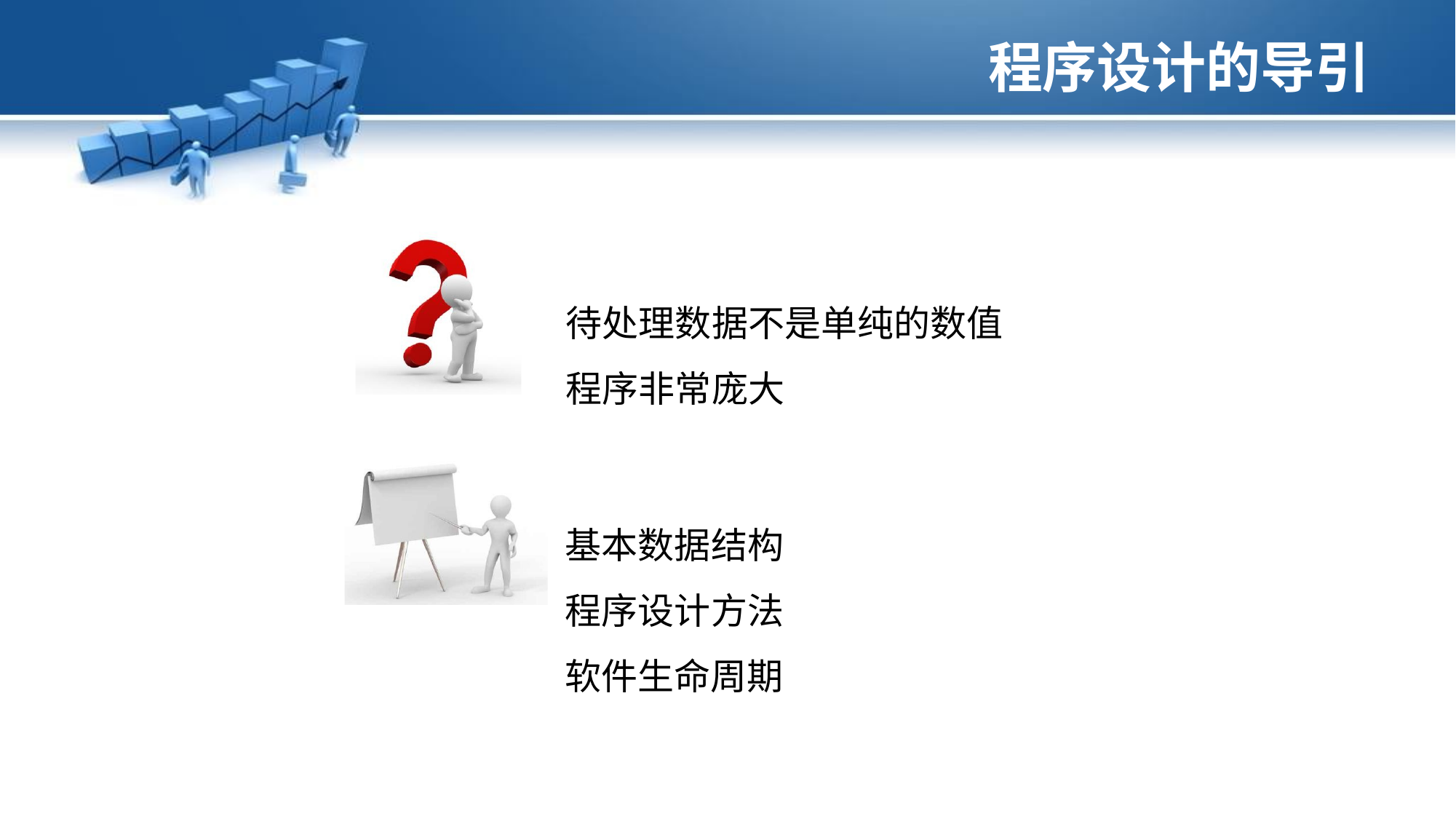

# 程序设计的导引

待处理数据不是单纯的数值 程序非常庞大

基本数据结构 程序设计方法 软件生命周期